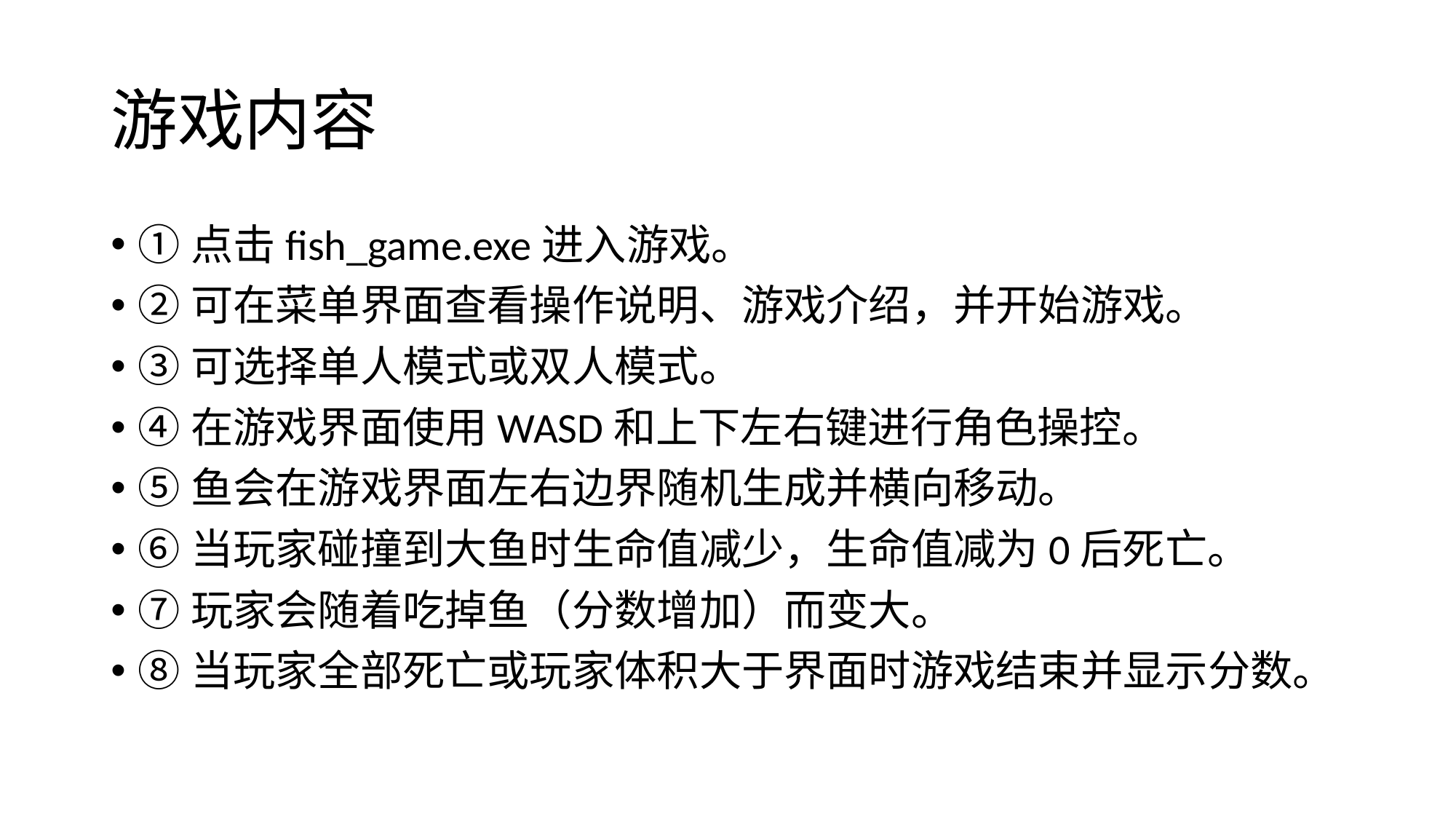

# 游戏内容
①点击fish_game.exe进入游戏。
②可在菜单界面查看操作说明、游戏介绍，并开始游戏。
③可选择单人模式或双人模式。
④在游戏界面使用WASD和上下左右键进行角色操控。
⑤鱼会在游戏界面左右边界随机生成并横向移动。
⑥当玩家碰撞到大鱼时生命值减少，生命值减为0后死亡。
⑦玩家会随着吃掉鱼（分数增加）而变大。
⑧当玩家全部死亡或玩家体积大于界面时游戏结束并显示分数。